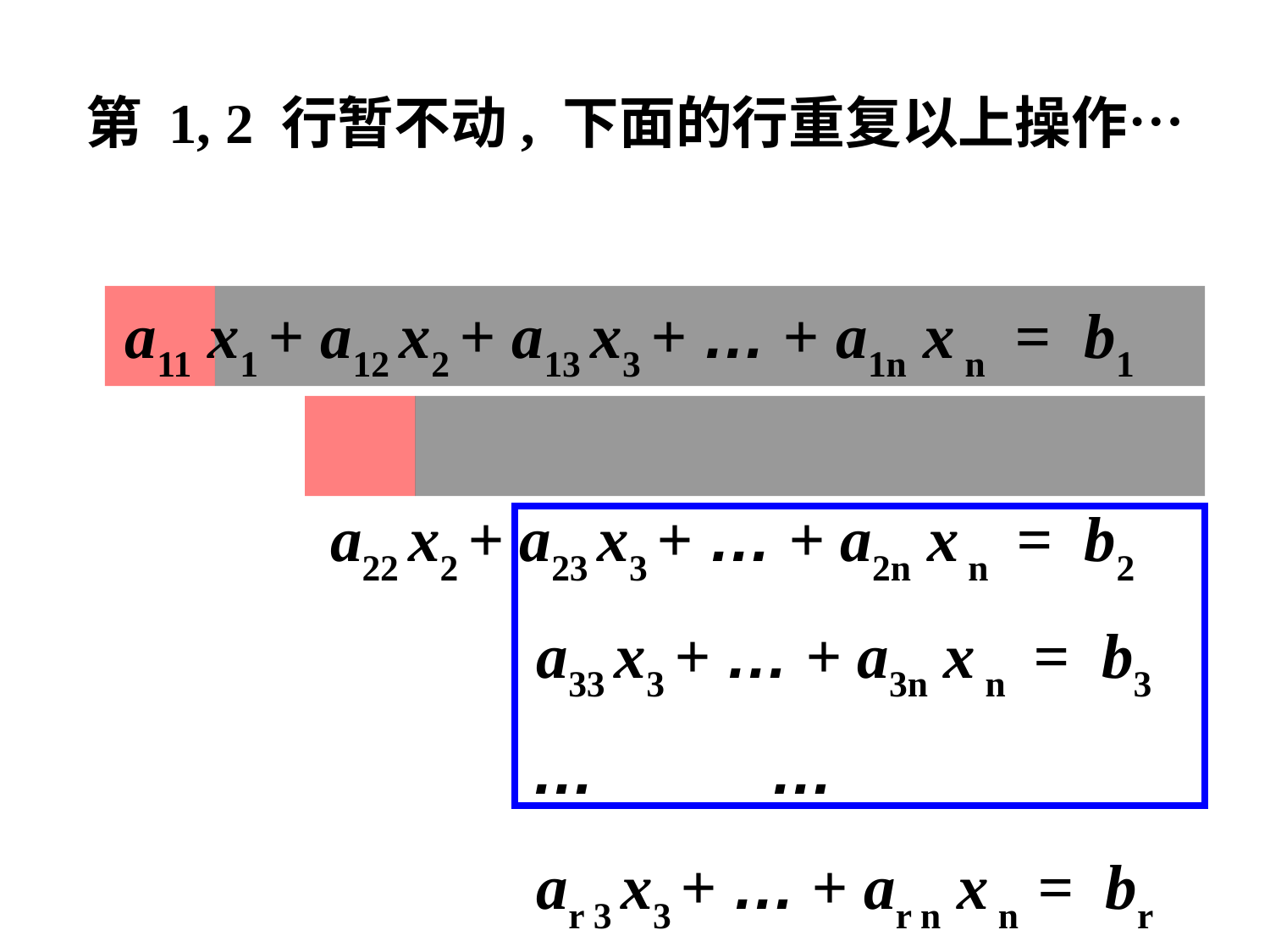

# 第 1, 2 行暂不动, 下面的行重复以上操作…
   a11 x1 + a12 x2 + a13 x3 + … + a1n x n   =  b1
                a22 x2 + a23 x3 + … + a2n x n   =  b2
                             a33 x3 + … + a3n x n   =  b3
                                                 …           …
                             ar 3 x3 + … + ar n x n  =  br